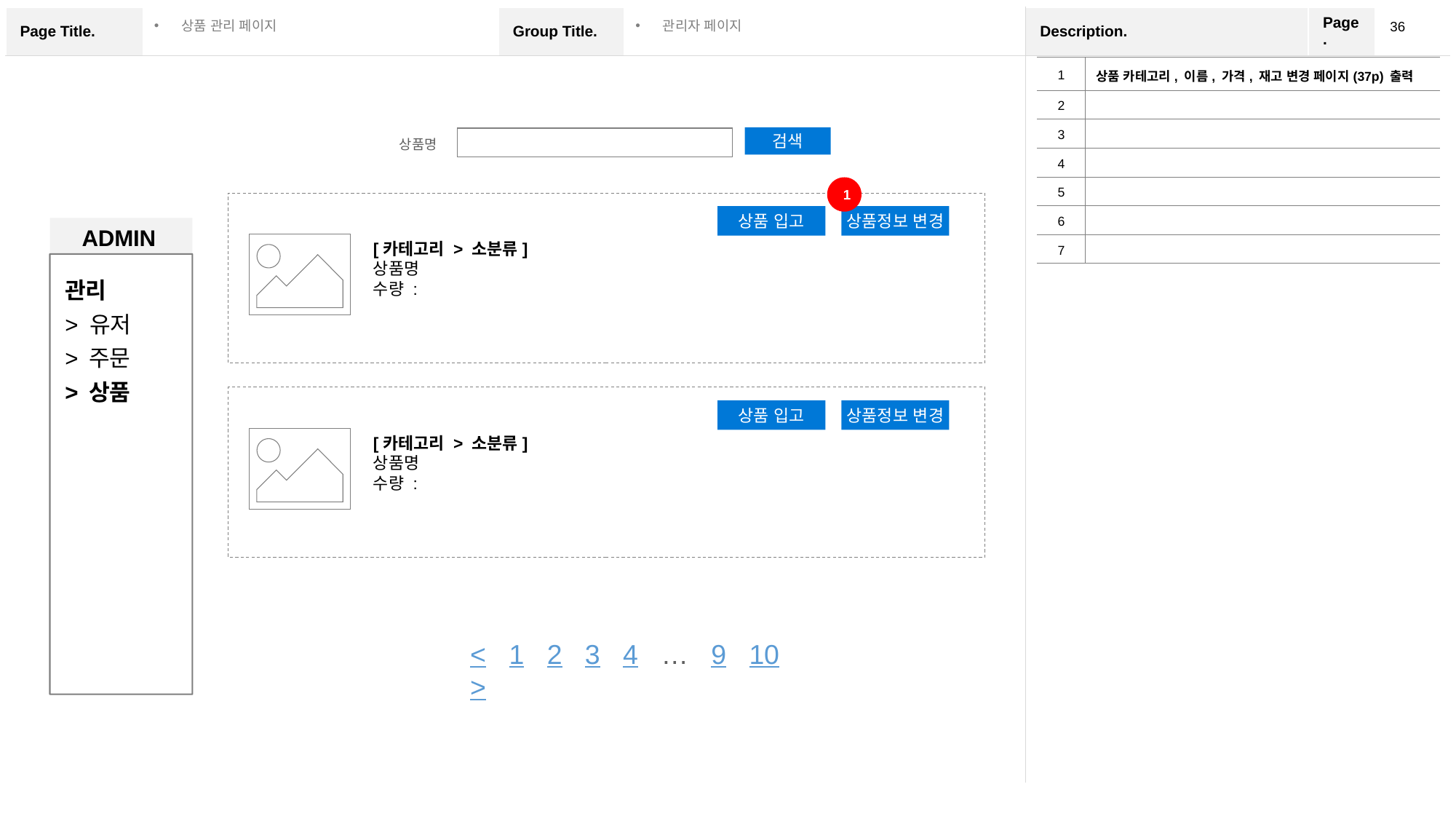

36
상품 관리 페이지
관리자 페이지
| 1 | 상품 카테고리, 이름, 가격, 재고 변경 페이지(37p) 출력 |
| --- | --- |
| 2 |  |
| 3 |  |
| 4 |  |
| 5 |  |
| 6 |  |
| 7 |  |
검색

상품명
1

상품 입고
상품정보 변경

ADMIN
[카테고리 > 소분류]
상품명
수량 :

관리
> 유저
> 주문
> 상품

상품 입고
상품정보 변경
[카테고리 > 소분류]
상품명
수량 :

<   1   2   3   4   …   9   10   >